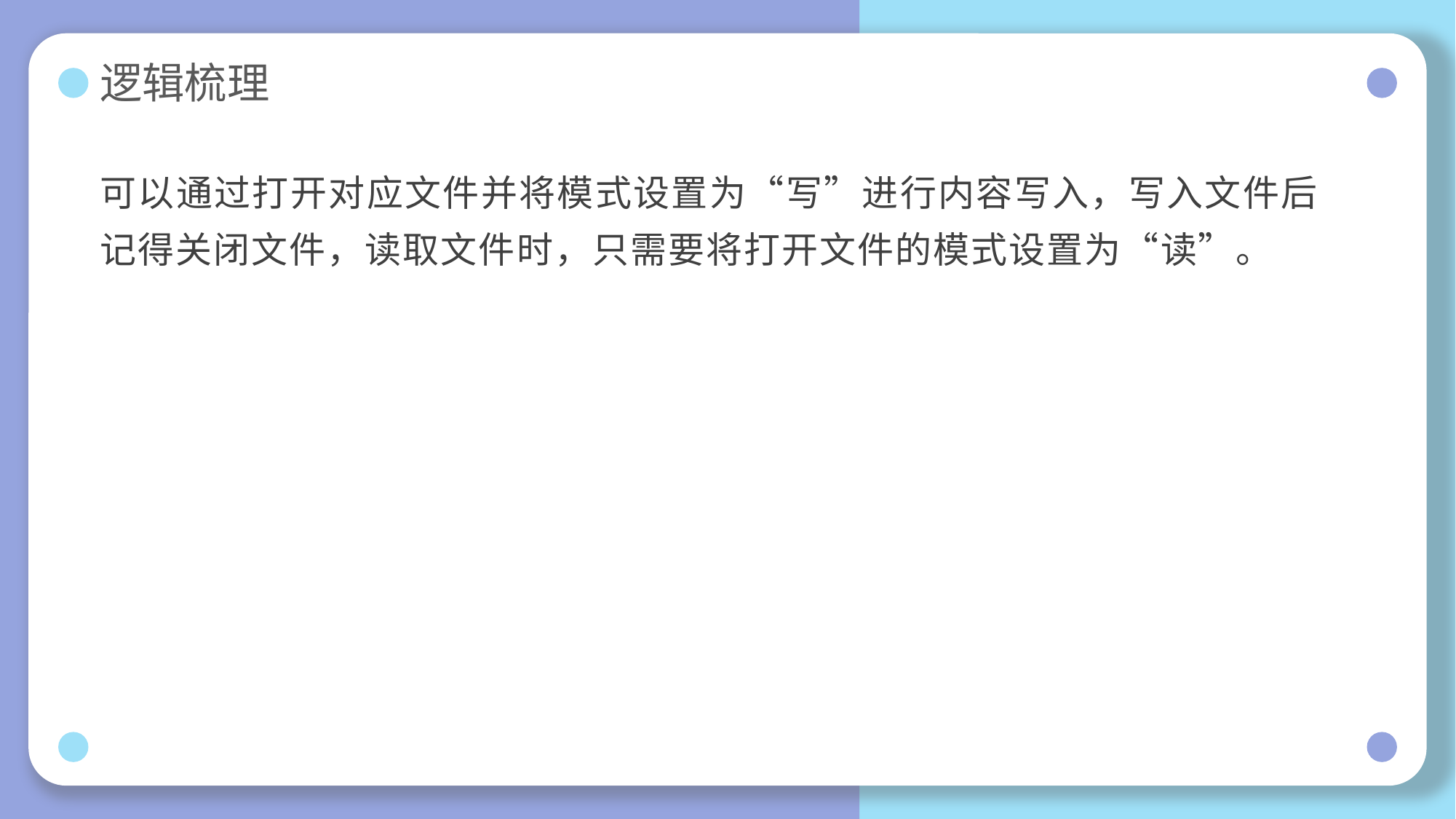

# 逻辑梳理
可以通过打开对应文件并将模式设置为“写”进行内容写入，写入文件后记得关闭文件，读取文件时，只需要将打开文件的模式设置为“读”。